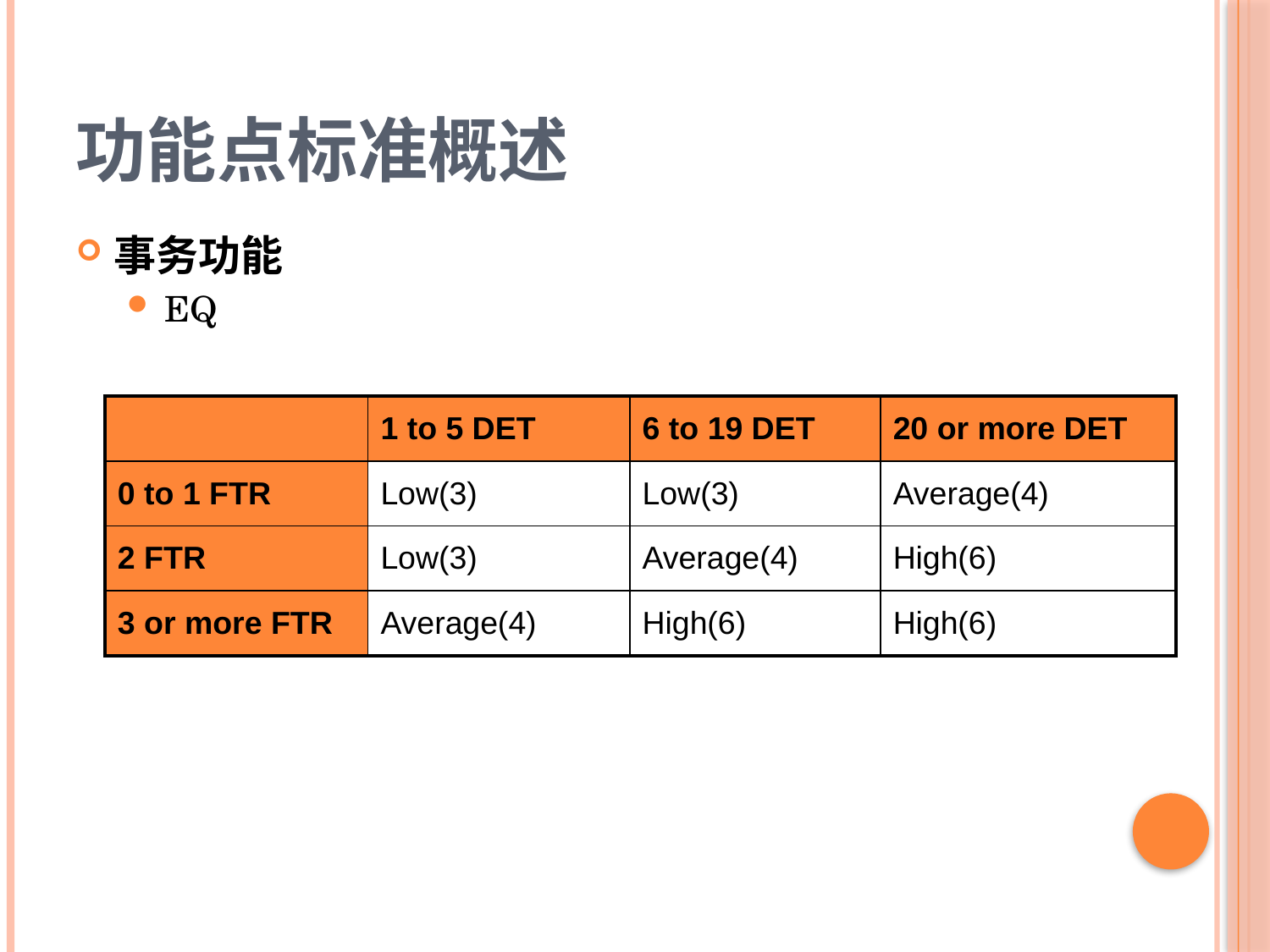

# 功能点标准概述
事务功能
EQ

|  | 1 to 5 DET | 6 to 19 DET | 20 or more DET |
| --- | --- | --- | --- |
| 0 to 1 FTR | Low(3) | Low(3) | Average(4) |
| 2 FTR | Low(3) | Average(4) | High(6) |
| 3 or more FTR | Average(4) | High(6) | High(6) |